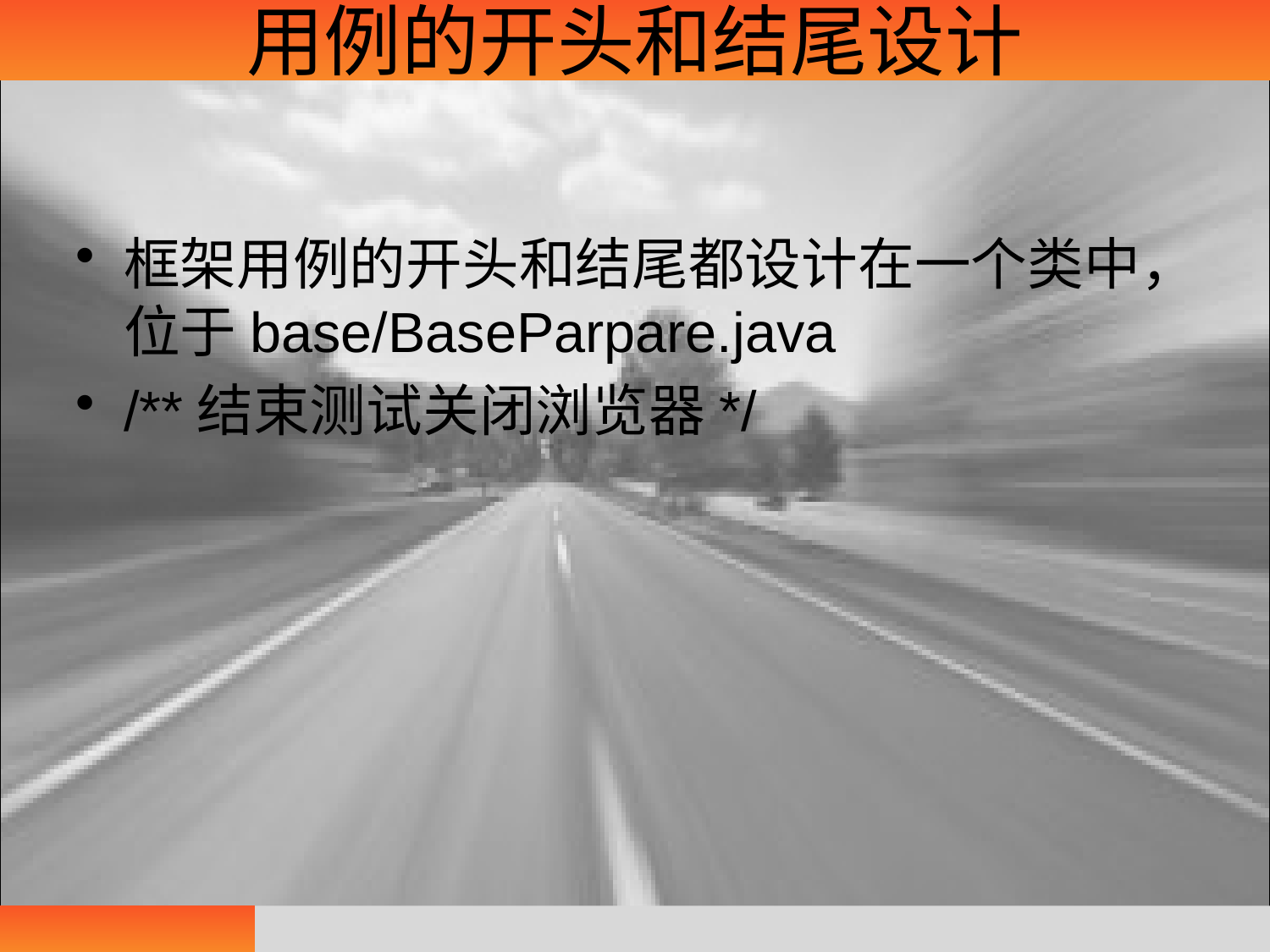

# 用例的开头和结尾设计
框架用例的开头和结尾都设计在一个类中，位于base/BaseParpare.java
/**结束测试关闭浏览器*/